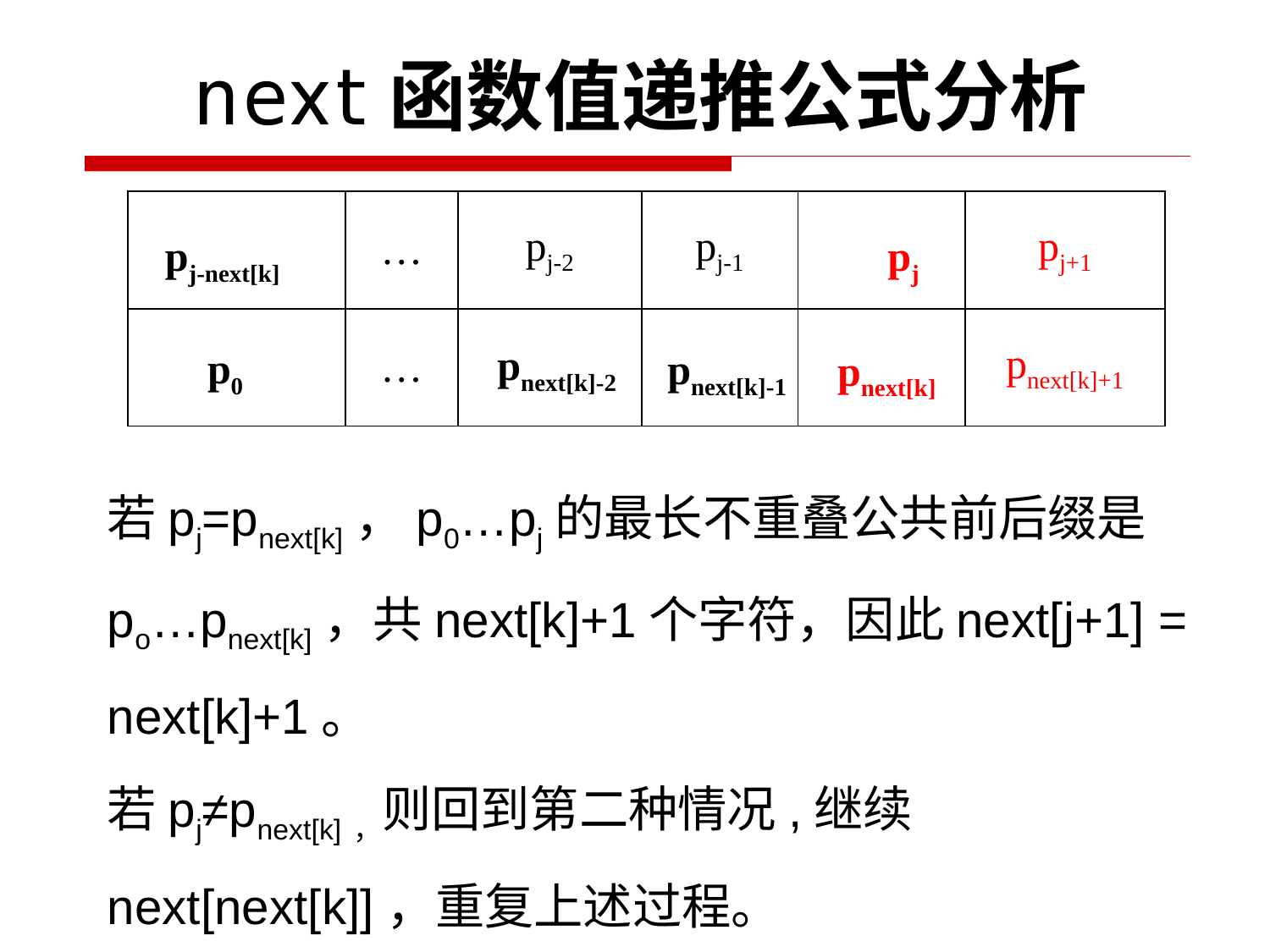

next函数值递推公式分析
| … | … | pj-2 | pj-1 |  | pj+1 |
| --- | --- | --- | --- | --- | --- |
|  | … |  |  |  | pnext[k]+1 |
pj
pj-next[k]
pnext[k]-2
p0
pnext[k]-1
pnext[k]
若pj=pnext[k]，p0…pj的最长不重叠公共前后缀是
po…pnext[k]，共next[k]+1个字符，因此next[j+1] = next[k]+1。
若pj≠pnext[k]，则回到第二种情况,继续next[next[k]]，重复上述过程。